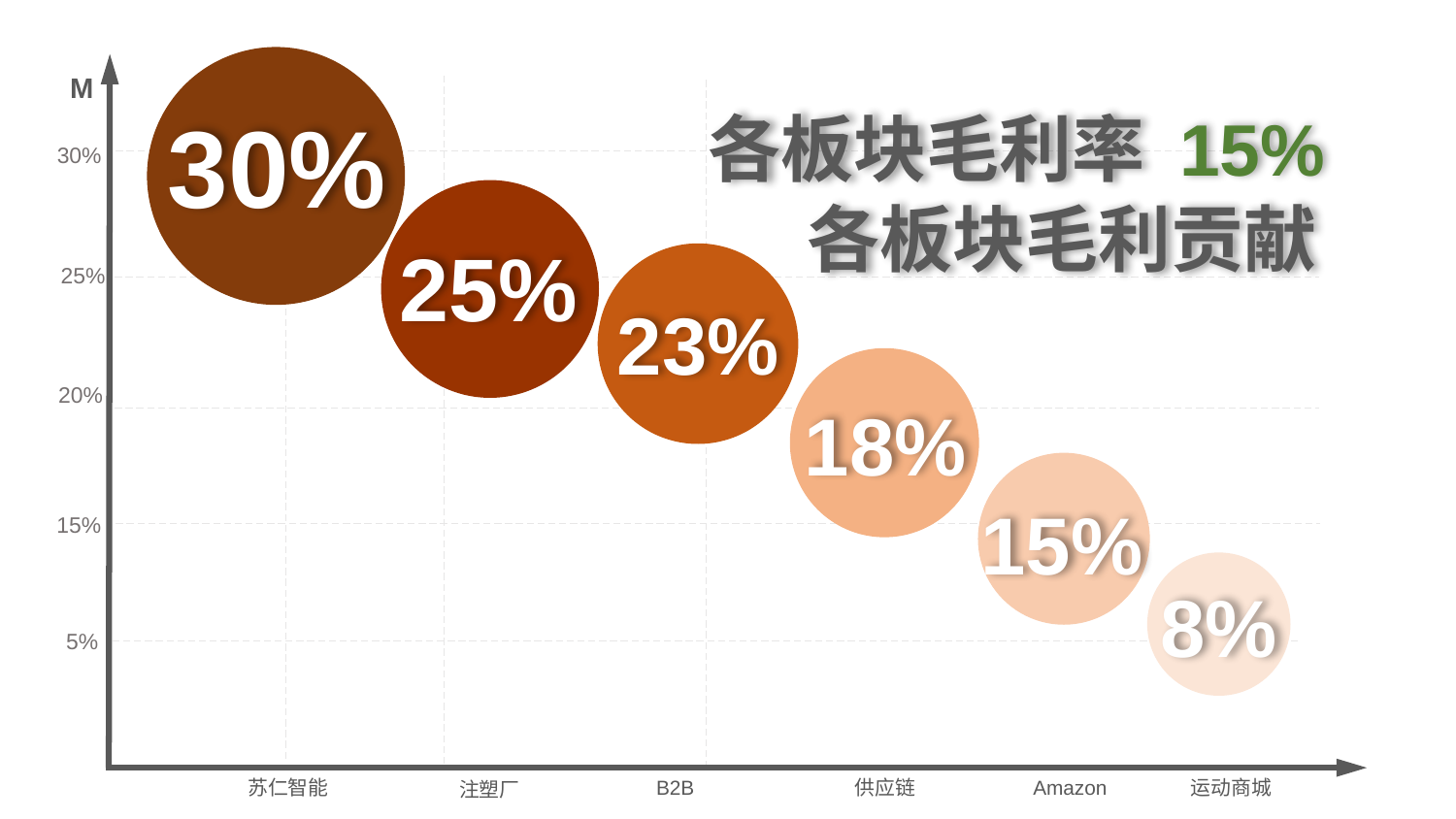

30%
各板块毛利率 15%
Amazon
苏仁智能
B2B
运动商城
注塑厂
M
30%
各板块毛利贡献

25%

23%
25%

18%
20%

15%
15%

8%
5%
供应链